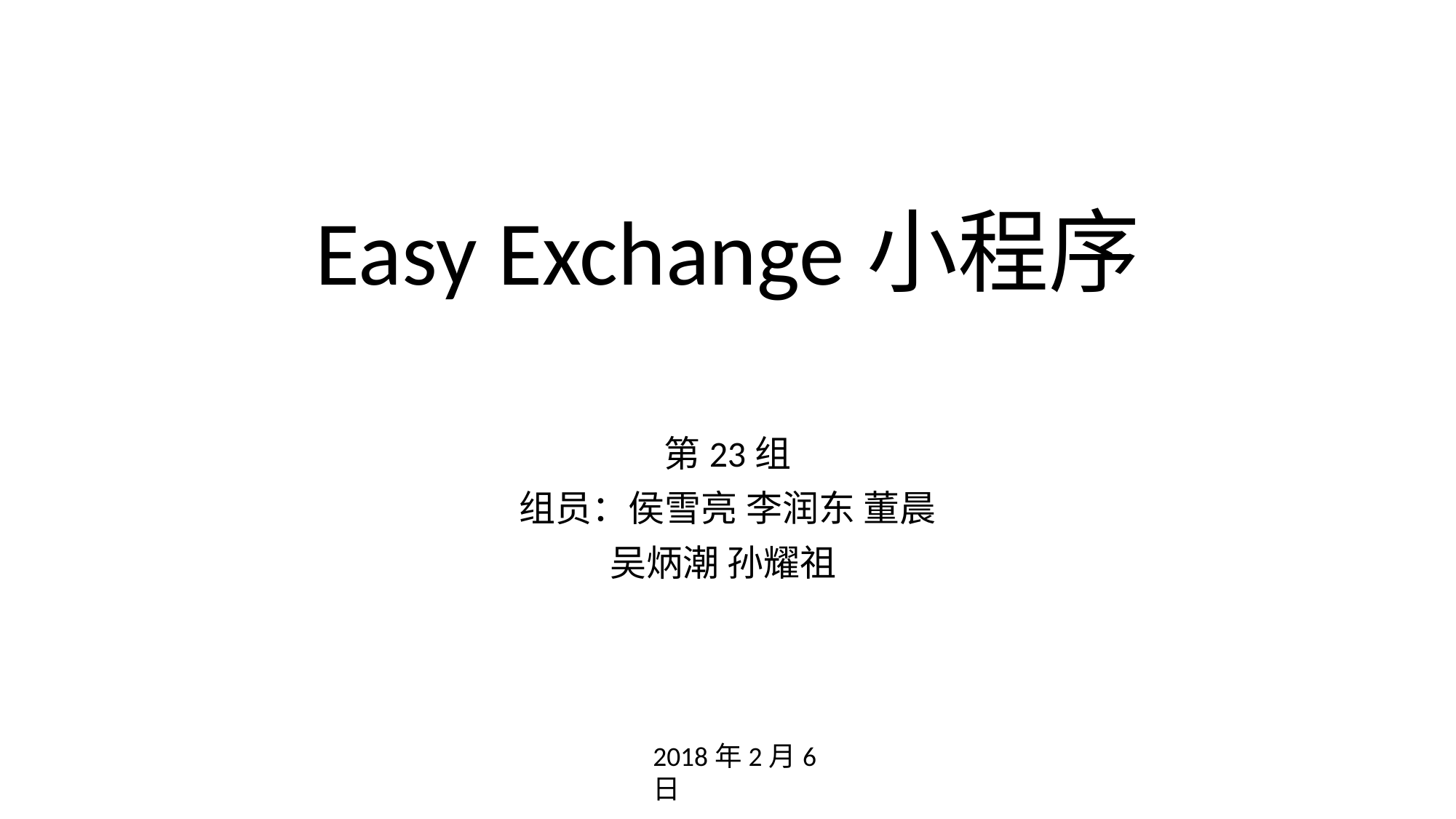

# Easy Exchange小程序
第23组
组员：侯雪亮 李润东 董晨
吴炳潮 孙耀祖
2018年2月6日